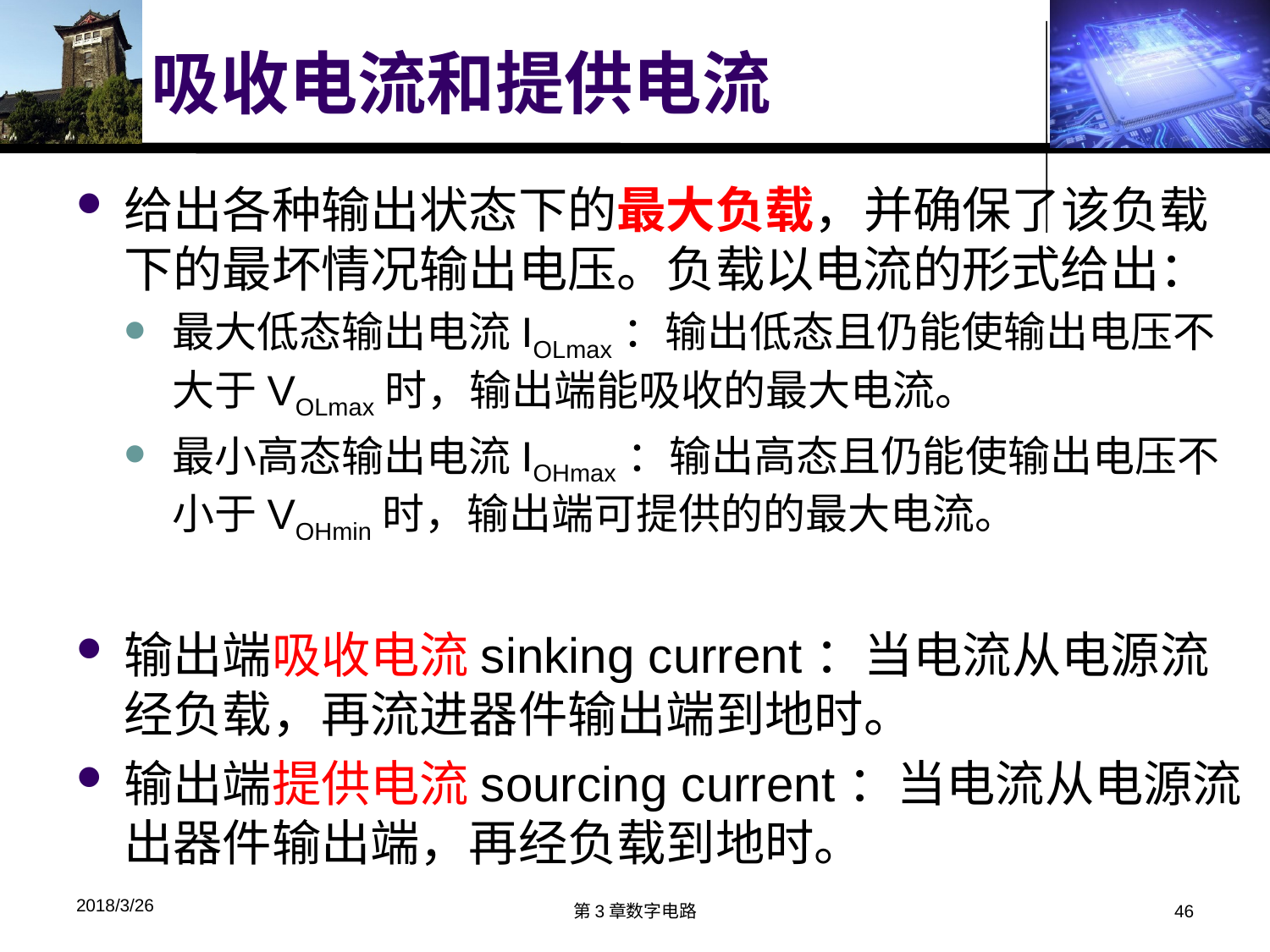

# 吸收电流和提供电流
给出各种输出状态下的最大负载，并确保了该负载下的最坏情况输出电压。负载以电流的形式给出：
最大低态输出电流IOLmax：输出低态且仍能使输出电压不大于VOLmax时，输出端能吸收的最大电流。
最小高态输出电流IOHmax：输出高态且仍能使输出电压不小于VOHmin时，输出端可提供的的最大电流。

输出端吸收电流sinking current：当电流从电源流经负载，再流进器件输出端到地时。
输出端提供电流sourcing current：当电流从电源流出器件输出端，再经负载到地时。
2018/3/26
第3章数字电路
46